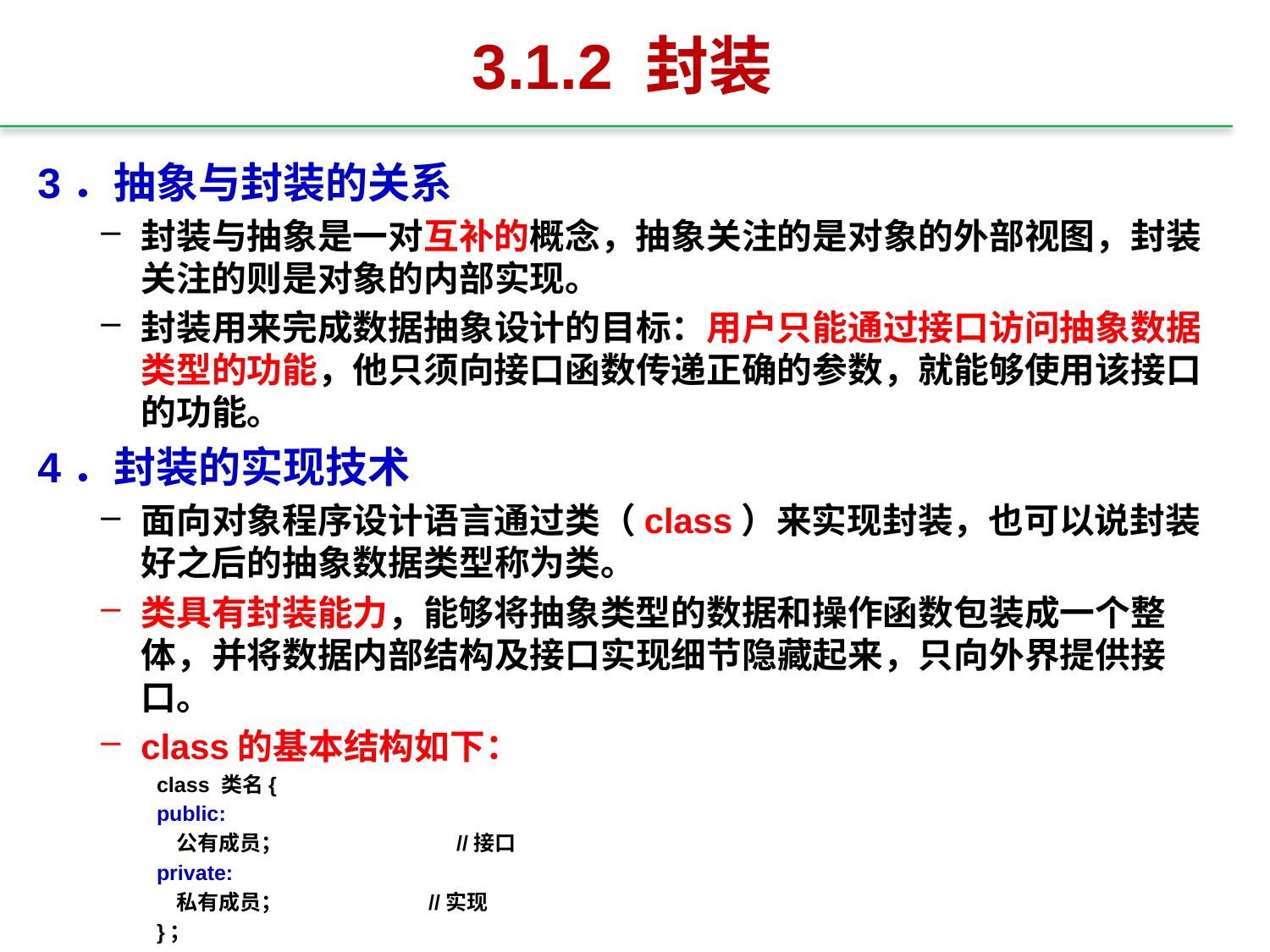

# 3.1.2 封装
3．抽象与封装的关系
封装与抽象是一对互补的概念，抽象关注的是对象的外部视图，封装关注的则是对象的内部实现。
封装用来完成数据抽象设计的目标：用户只能通过接口访问抽象数据类型的功能，他只须向接口函数传递正确的参数，就能够使用该接口的功能。
4．封装的实现技术
面向对象程序设计语言通过类（class）来实现封装，也可以说封装好之后的抽象数据类型称为类。
类具有封装能力，能够将抽象类型的数据和操作函数包装成一个整体，并将数据内部结构及接口实现细节隐藏起来，只向外界提供接口。
class的基本结构如下：
class 类名{
public:
   公有成员；　　　　　　　　//接口
private:
   私有成员；                             //实现
}；